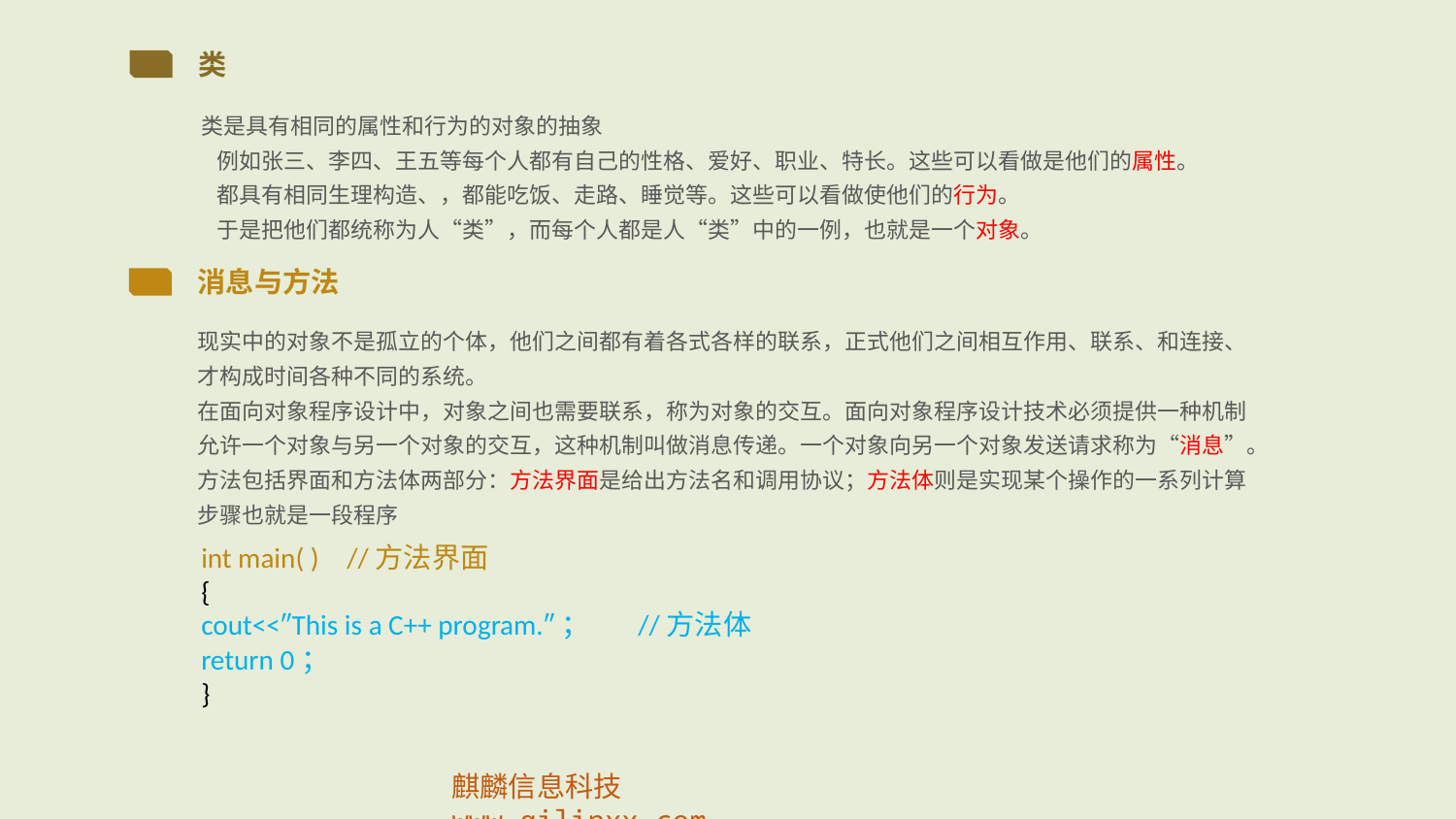

类

类是具有相同的属性和行为的对象的抽象
  例如张三、李四、王五等每个人都有自己的性格、爱好、职业、特长。这些可以看做是他们的属性。
  都具有相同生理构造、，都能吃饭、走路、睡觉等。这些可以看做使他们的行为。
  于是把他们都统称为人“类”，而每个人都是人“类”中的一例，也就是一个对象。

### Chart

| Category |
|---|
消息与方法

现实中的对象不是孤立的个体，他们之间都有着各式各样的联系，正式他们之间相互作用、联系、和连接、才构成时间各种不同的系统。
在面向对象程序设计中，对象之间也需要联系，称为对象的交互。面向对象程序设计技术必须提供一种机制允许一个对象与另一个对象的交互，这种机制叫做消息传递。一个对象向另一个对象发送请求称为“消息”。
方法包括界面和方法体两部分：方法界面是给出方法名和调用协议；方法体则是实现某个操作的一系列计算步骤也就是一段程序
int main( )	//方法界面
{
cout<<″This is a C++ program.″；	//方法体
return 0；
}
麒麟信息科技 www.qilinxx.com